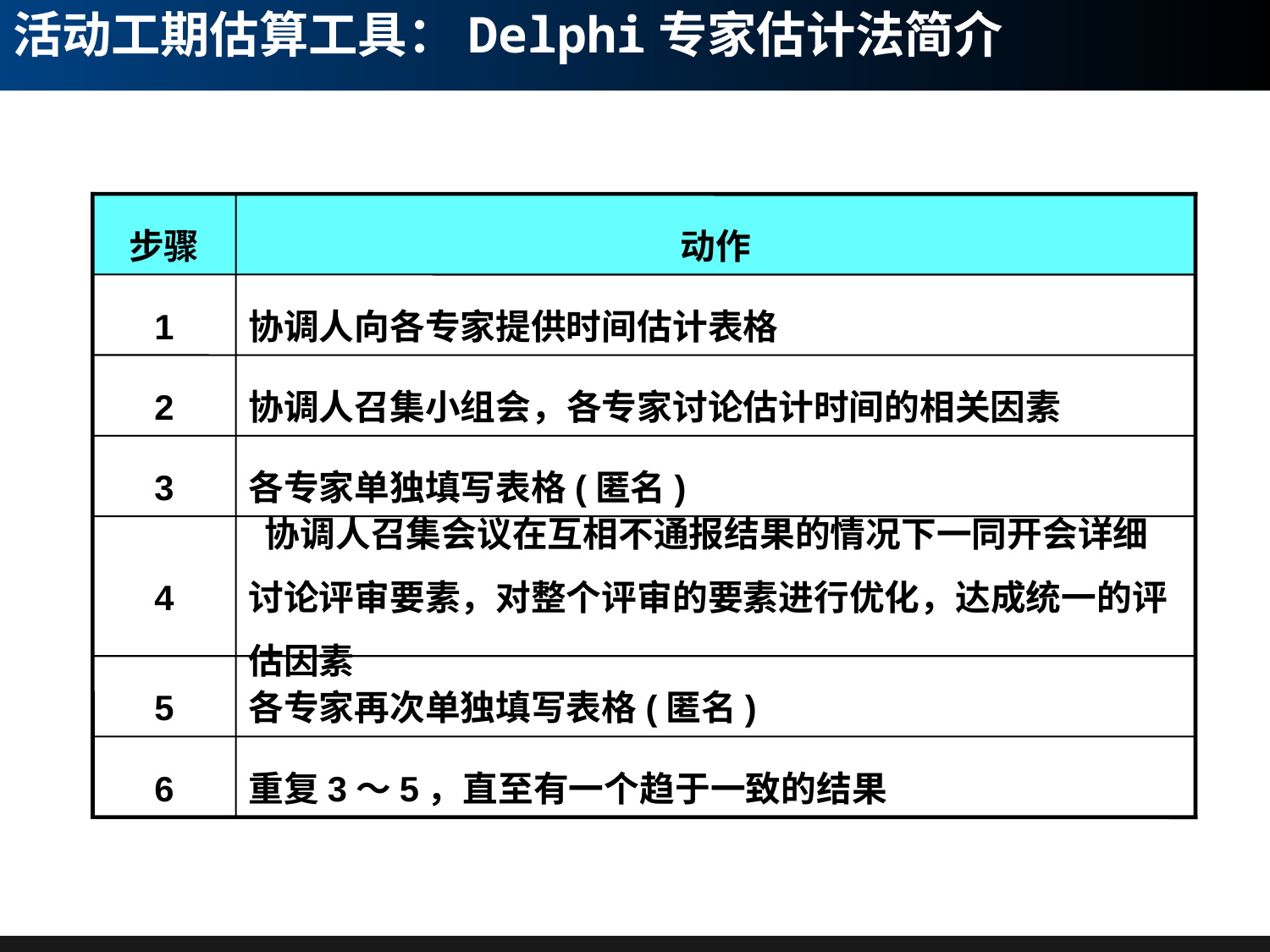

活动工期估算工具：Delphi专家估计法简介
步骤

动作

1

协调人向各专家提供时间估计表格
2

协调人召集小组会，各专家讨论估计时间的相关因素
3

各专家单独填写表格(匿名)
4

 协调人召集会议在互相不通报结果的情况下一同开会详细讨论评审要素，对整个评审的要素进行优化，达成统一的评估因素
5

各专家再次单独填写表格(匿名)
6

重复3～5，直至有一个趋于一致的结果